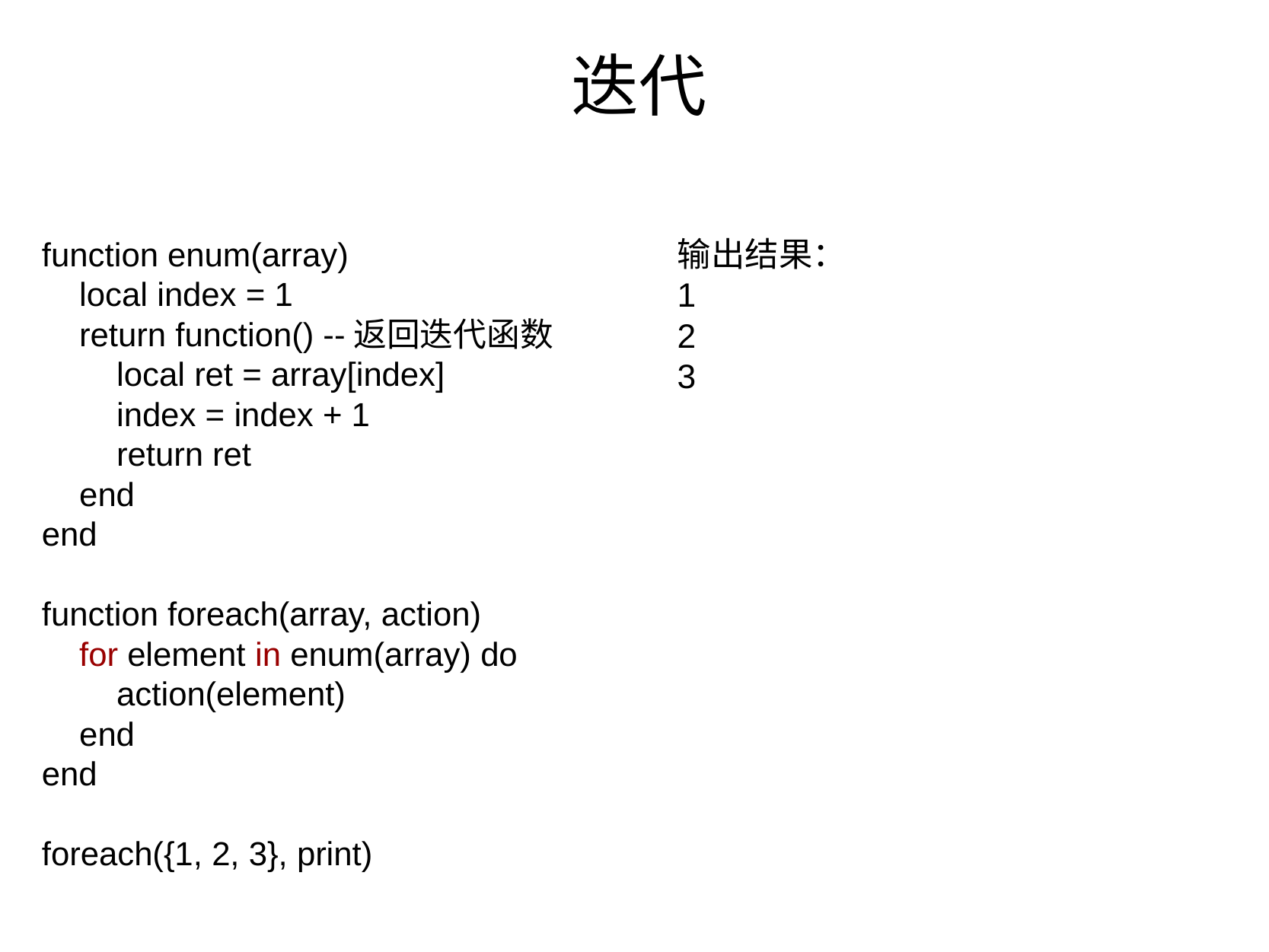

# 迭代
function enum(array)
    local index = 1
    return function() --返回迭代函数
        local ret = array[index]
        index = index + 1
        return ret
    end
end

function foreach(array, action)
    for element in enum(array) do
        action(element)
    end
end

foreach({1, 2, 3}, print)

输出结果：
1
2
3